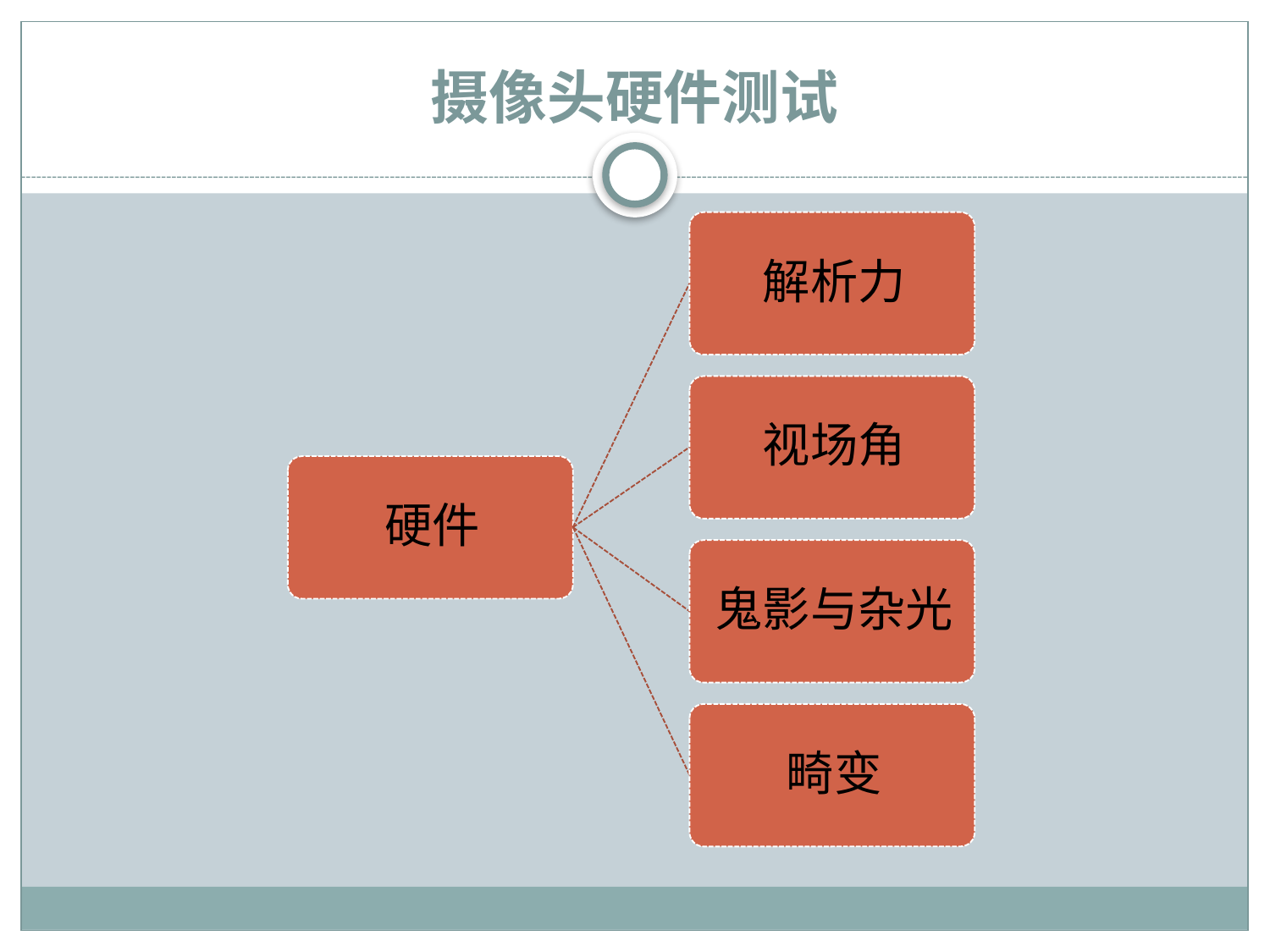

# 摄像头硬件测试
硬件

解析力

视场角

鬼影与杂光

畸变